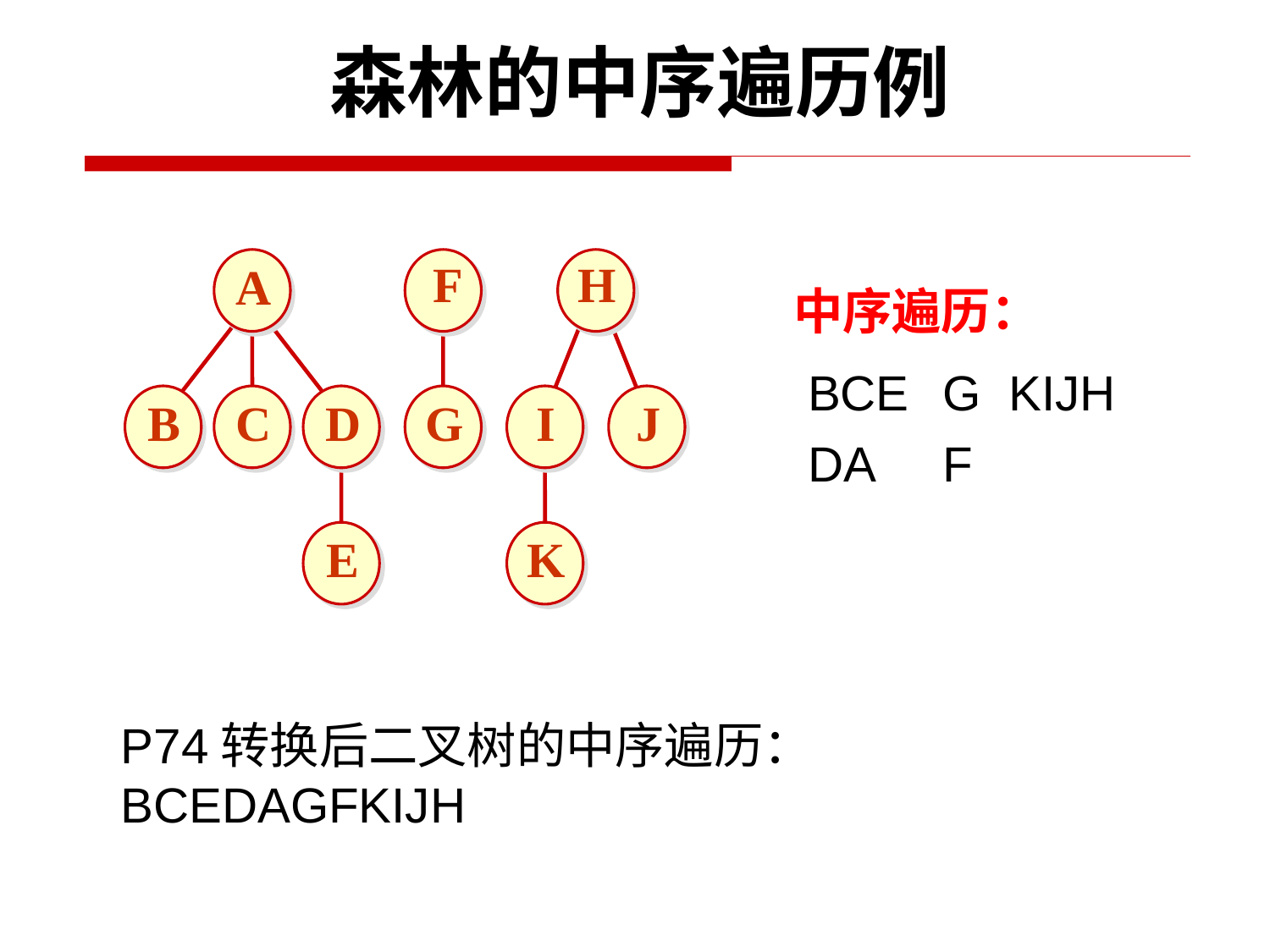

森林的中序遍历例
F
H
A

B
C
D
G
I
J

E
K

中序遍历：
GF
BCEDA
KIJH
P74转换后二叉树的中序遍历：BCEDAGFKIJH